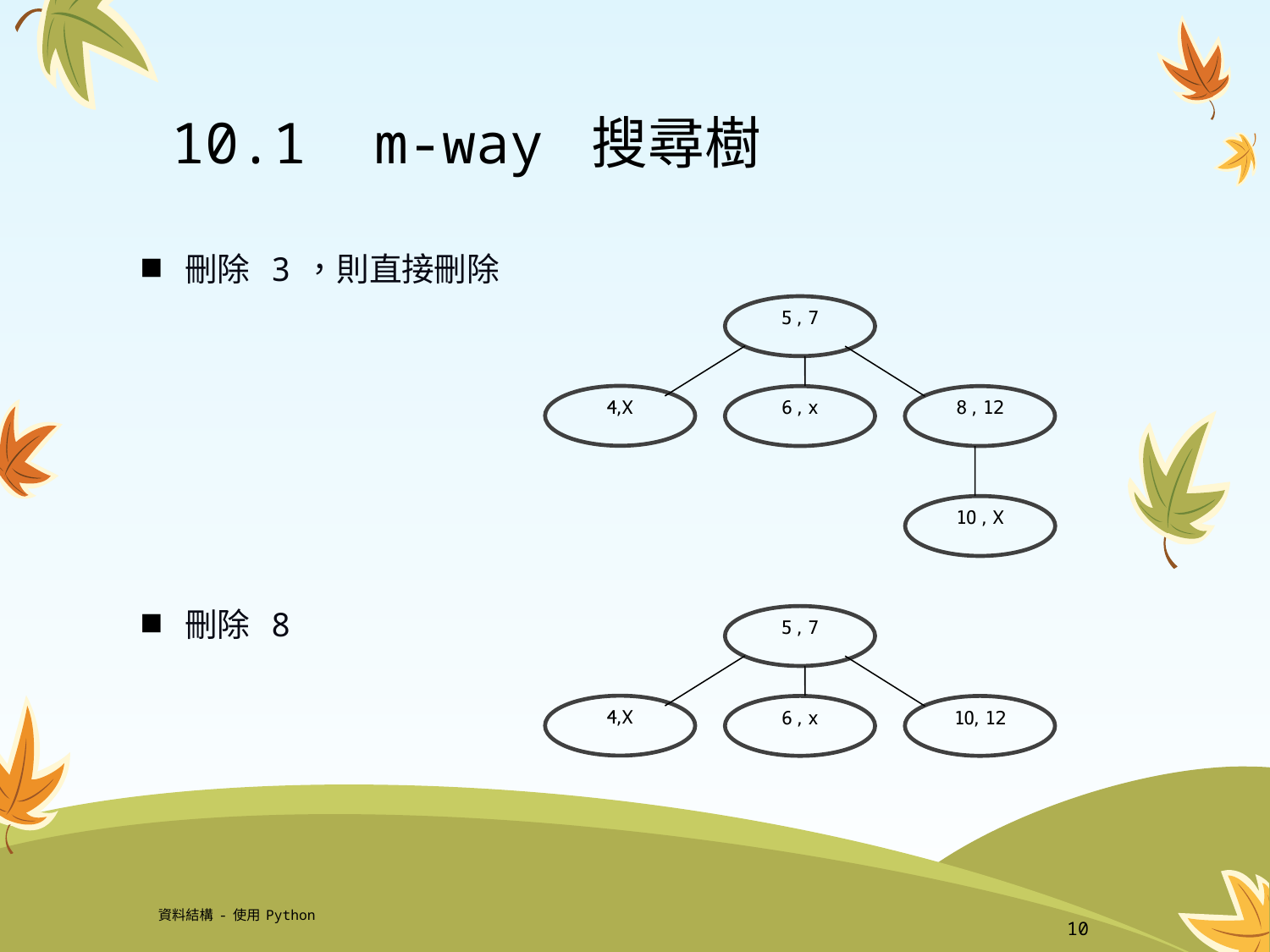

# 10.1  m-way 搜尋樹
刪除 3，則直接刪除

刪除 8

5 , 7

4,X
6 , x
8 , 12

10 , X
5 , 7

4,X
6 , x
10, 12
資料結構-使用Python
10